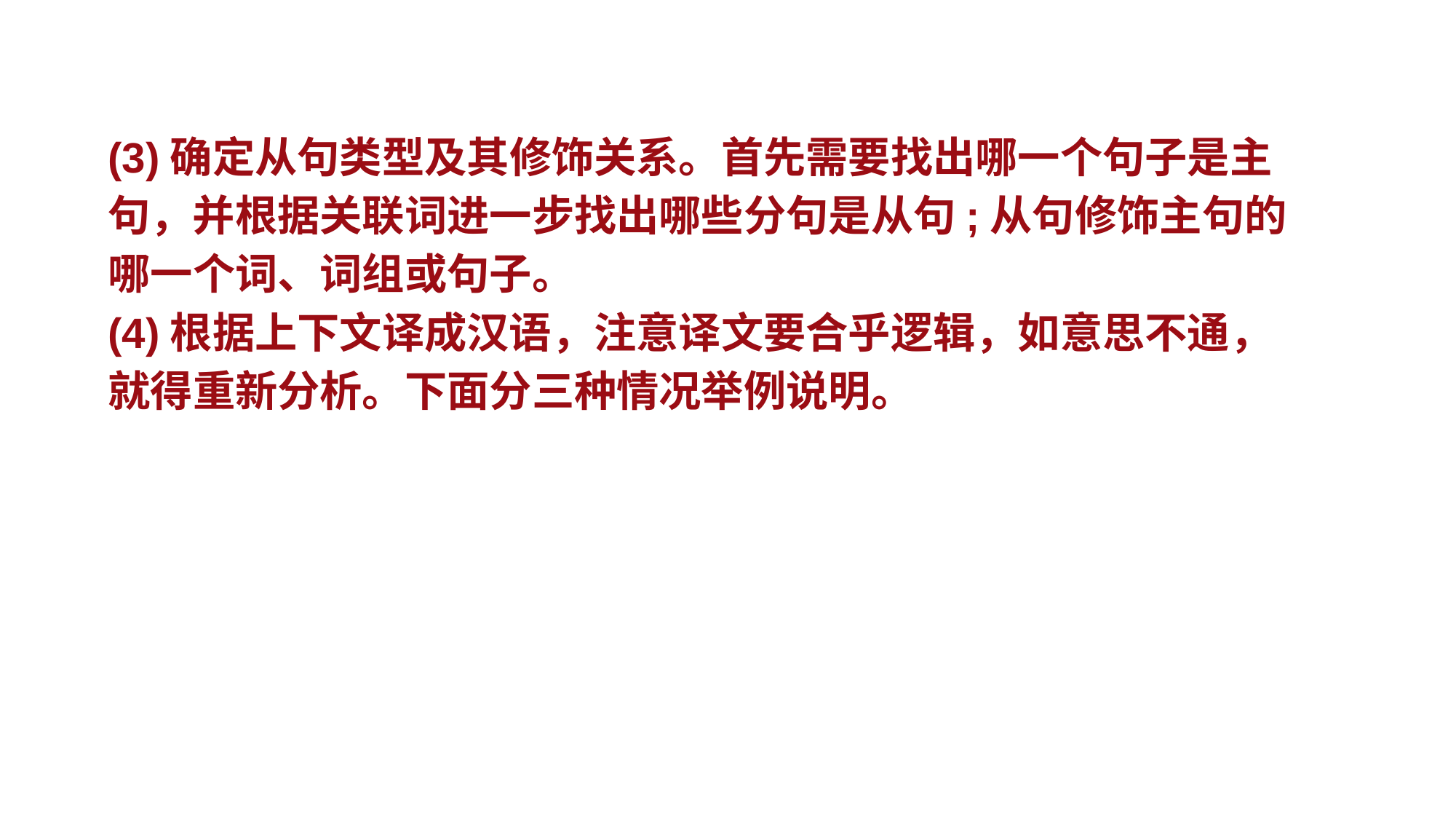

(3)确定从句类型及其修饰关系。首先需要找出哪一个句子是主句，并根据关联词进一步找出哪些分句是从句;从句修饰主句的哪一个词、词组或句子。
(4)根据上下文译成汉语，注意译文要合乎逻辑，如意思不通，就得重新分析。下面分三种情况举例说明。